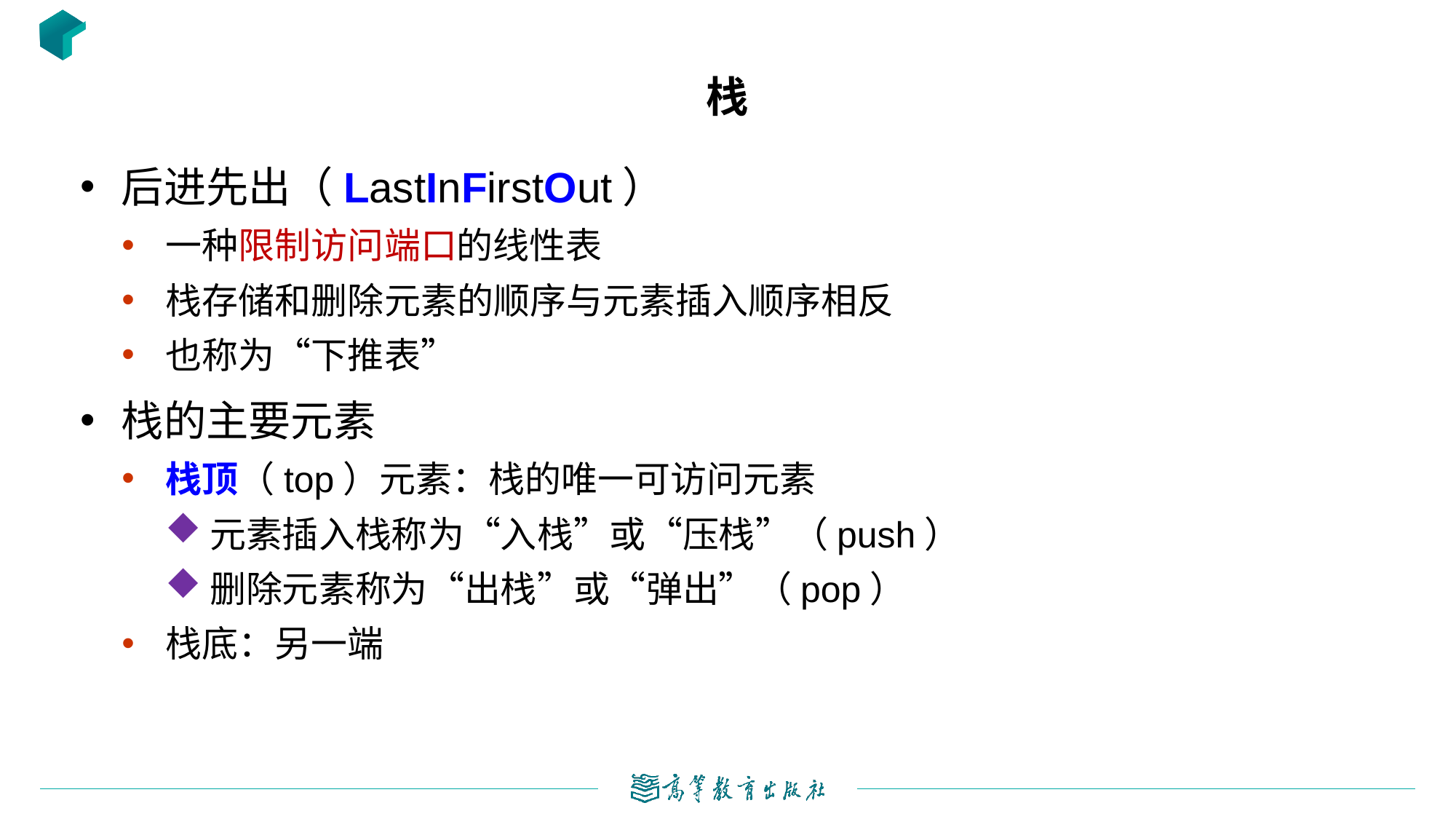

# 栈
后进先出（LastInFirstOut）
一种限制访问端口的线性表
栈存储和删除元素的顺序与元素插入顺序相反
也称为“下推表”
栈的主要元素
栈顶（top）元素：栈的唯一可访问元素
元素插入栈称为“入栈”或“压栈”（push）
删除元素称为“出栈”或“弹出”（pop）
栈底：另一端